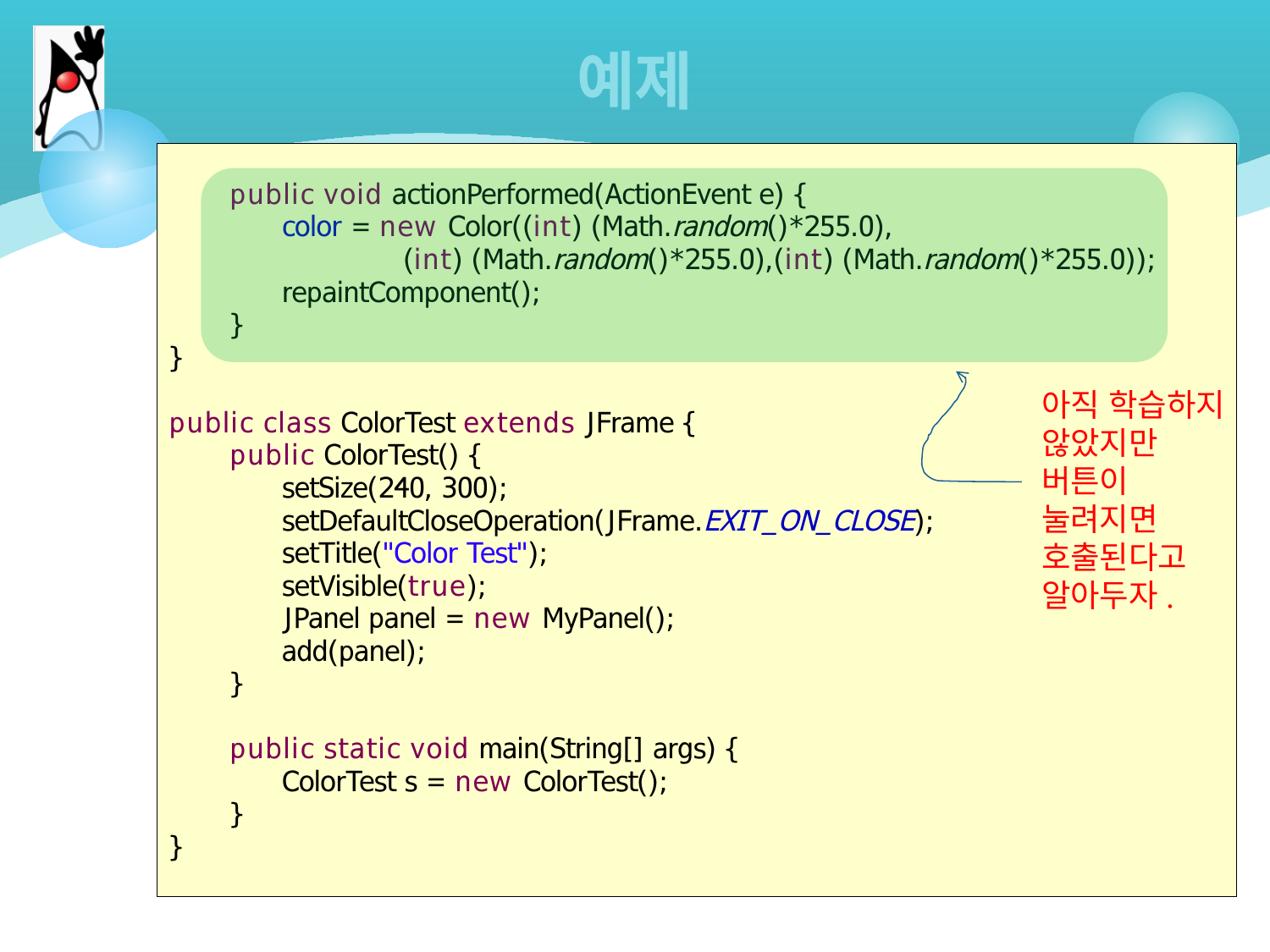

# 예제

       public void actionPerformed(ActionEvent e) {
             color = new Color((int) (Math.random()*255.0),
                           (int) (Math.random()*255.0),(int) (Math.random()*255.0));
             repaintComponent();
       }
}

public class ColorTest extends JFrame {
       public ColorTest() {
             setSize(240, 300);
             setDefaultCloseOperation(JFrame.EXIT_ON_CLOSE);
             setTitle("Color Test");
             setVisible(true);
             JPanel panel = new MyPanel();
             add(panel);
       }

       public static void main(String[] args) {
             ColorTest s = new ColorTest();
       }
}

아직 학습하지 않았지만 버튼이 눌려지면 호출된다고 알아두자.